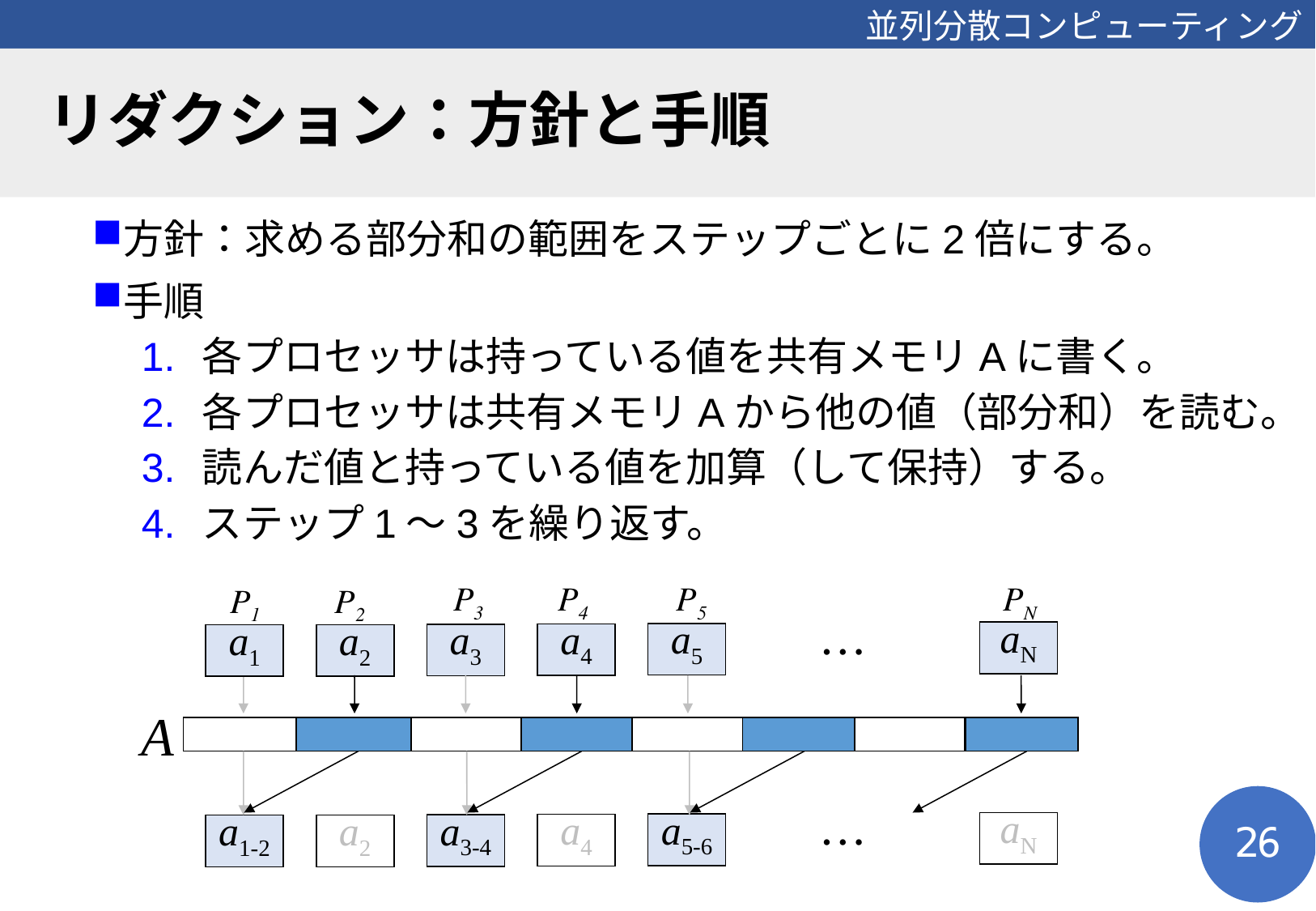

# リダクション：方針と手順
方針：求める部分和の範囲をステップごとに2倍にする。
手順
各プロセッサは持っている値を共有メモリAに書く。
各プロセッサは共有メモリAから他の値（部分和）を読む。
読んだ値と持っている値を加算（して保持）する。
ステップ1～3を繰り返す。

P3
P4
P5
PN
P1
P2
…
aN
a5
a4
a3
a1
a2

A

aN
a5-6
a4
a3-4
a1-2
a2
…
26